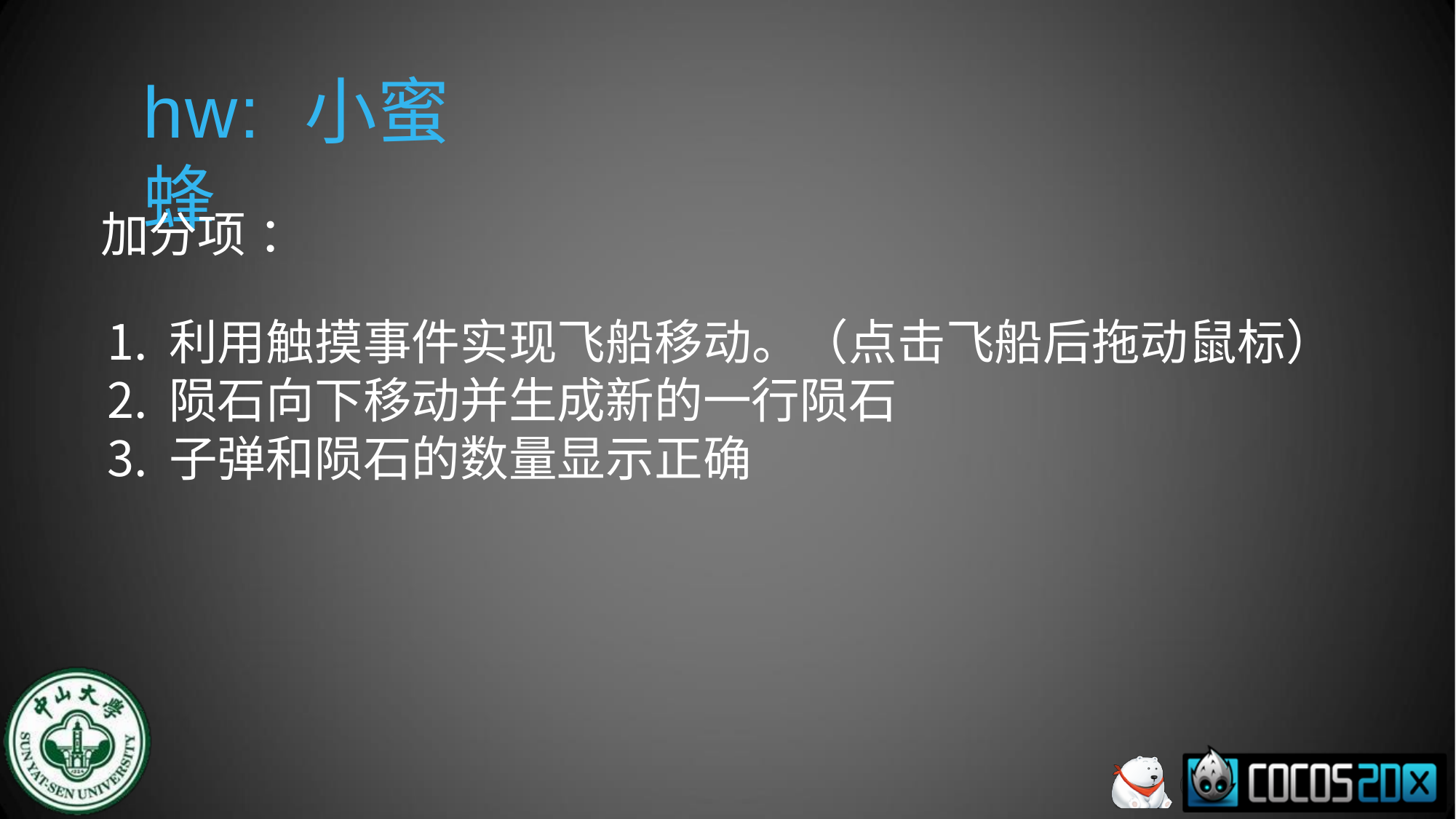

# hw: 小蜜蜂
加分项 ：

利用触摸事件实现飞船移动。（点击飞船后拖动鼠标）
陨石向下移动并生成新的一行陨石
子弹和陨石的数量显示正确